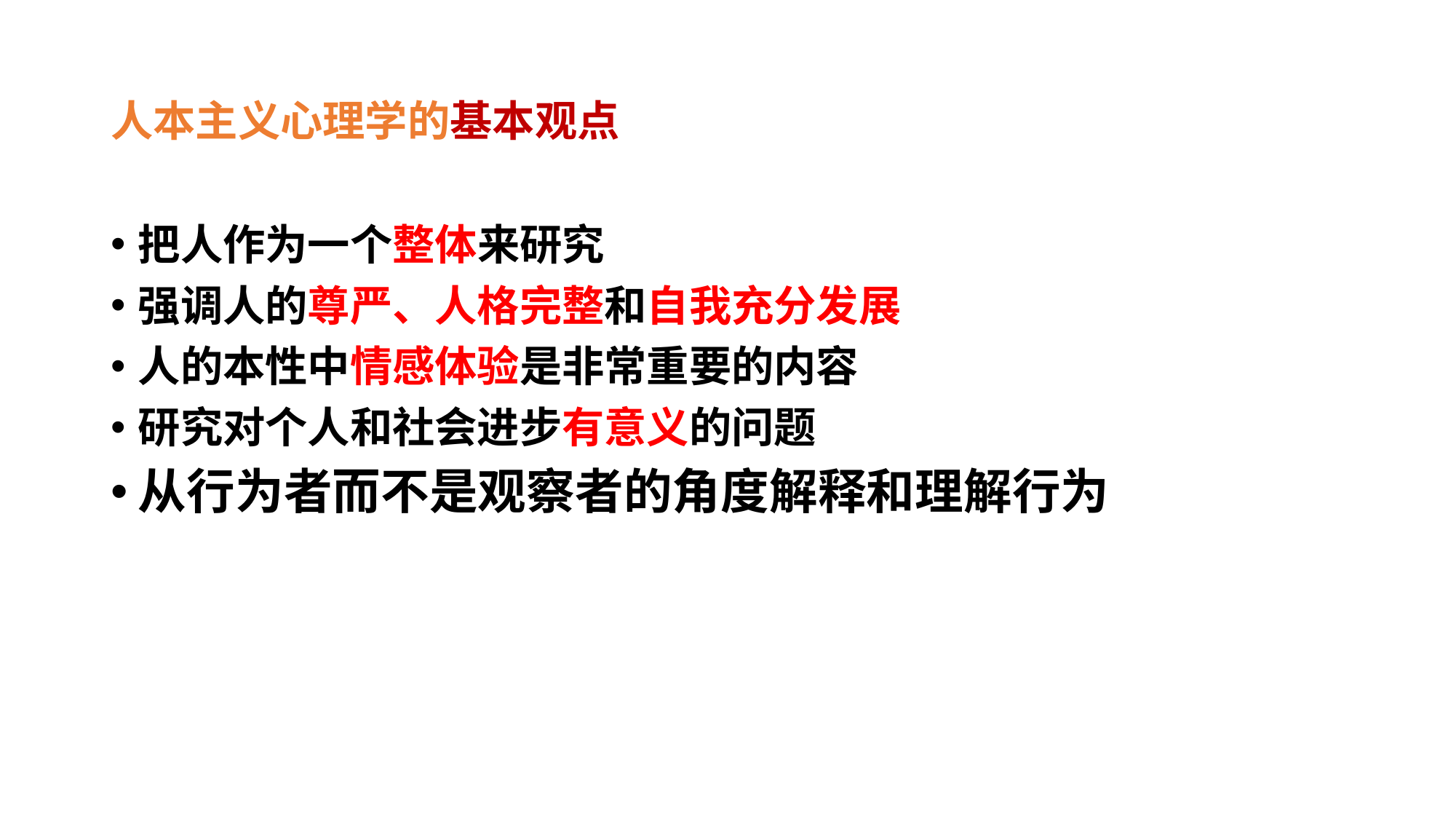

# 人本主义心理学的基本观点
把人作为一个整体来研究
强调人的尊严、人格完整和自我充分发展
人的本性中情感体验是非常重要的内容
研究对个人和社会进步有意义的问题
从行为者而不是观察者的角度解释和理解行为